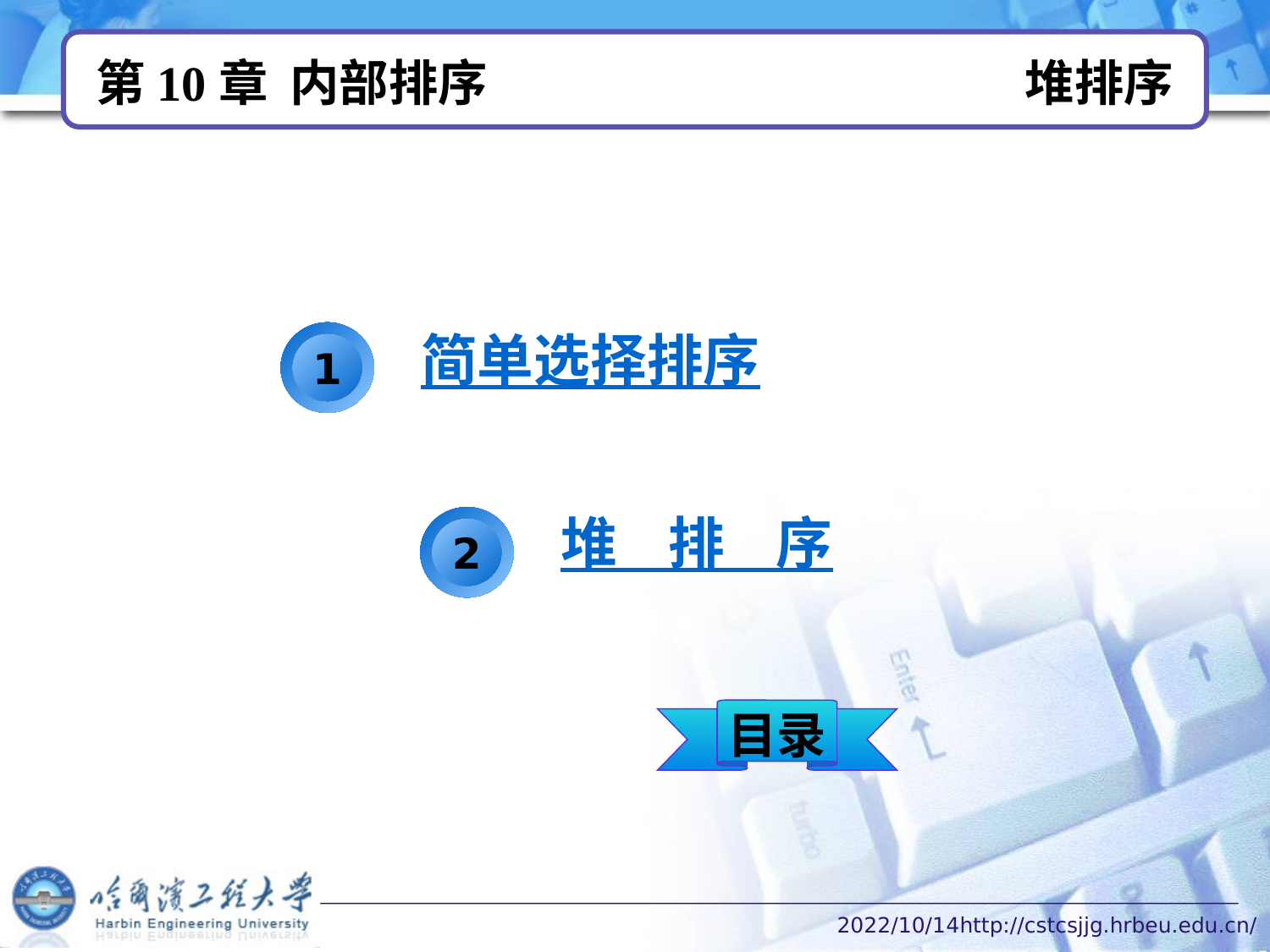

# 第10章  内部排序                                                堆排序

1
简单选择排序

2
堆    排    序
目录
2022/10/14http://cstcsjjg.hrbeu.edu.cn/